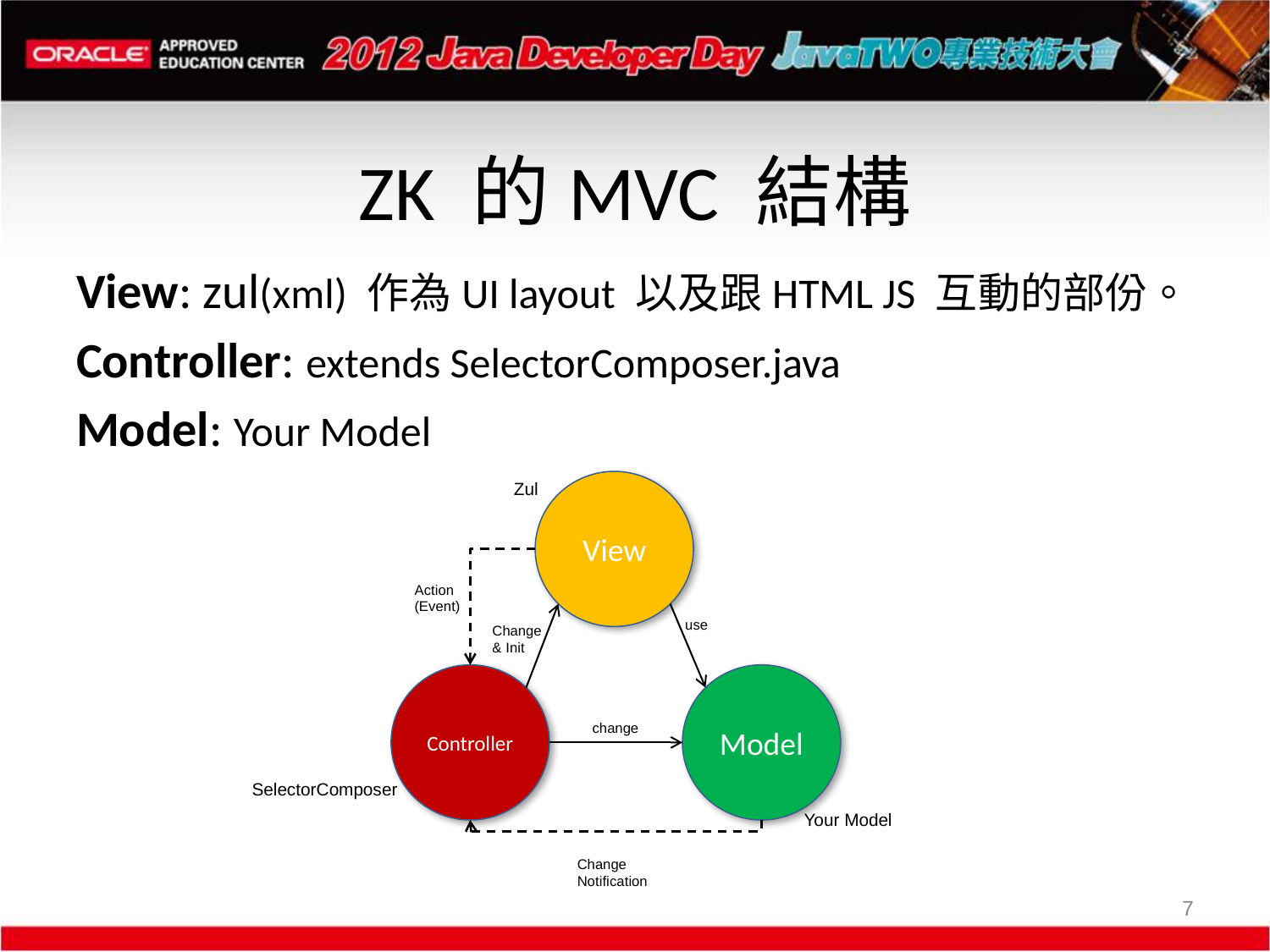

# ZK 的MVC 結構
View: zul(xml) 作為UI layout 以及跟HTML JS 互動的部份。
Controller: extends SelectorComposer.java
Model: Your Model
Zul
View
Action
(Event)
use
Change & Init
Controller
Model
change
SelectorComposer
Your Model
Change
Notification
7